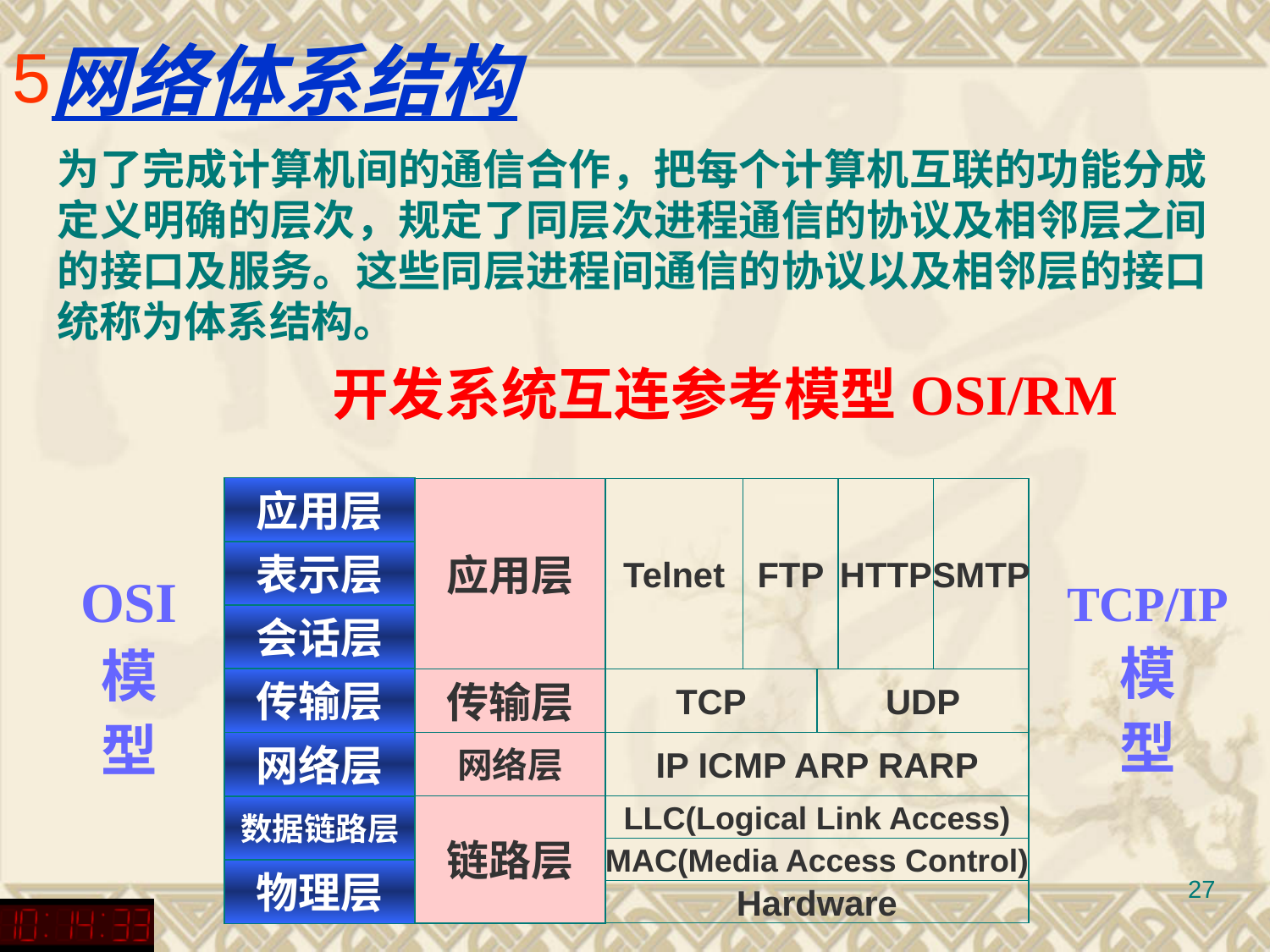

网络体系结构
为了完成计算机间的通信合作，把每个计算机互联的功能分成定义明确的层次，规定了同层次进程通信的协议及相邻层之间的接口及服务。这些同层进程间通信的协议以及相邻层的接口统称为体系结构。
开发系统互连参考模型OSI/RM
应用层
应用层
Telnet
FTP
HTTP
SMTP
表示层
OSI
模
型
TCP/IP
模
型
会话层
传输层
传输层
TCP
UDP
网络层
网络层
IP ICMP ARP RARP
链路层
LLC(Logical Link Access)
数据链路层
MAC(Media Access Control)
物理层
27
Hardware